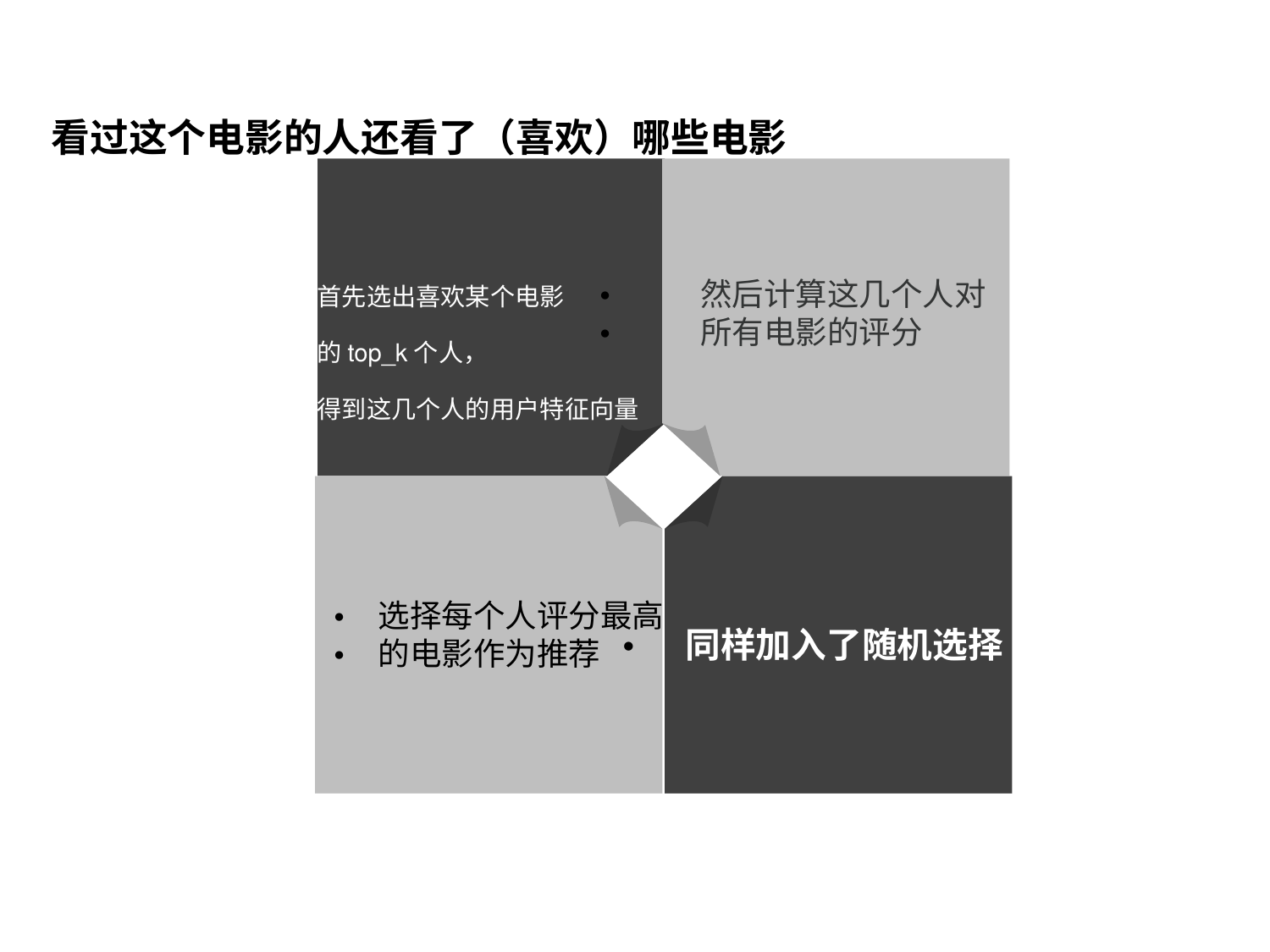

看过这个电影的人还看了（喜欢）哪些电影

首先选出喜欢某个电影
的top_k个人，
得到这几个人的用户特征向量
然后计算这几个人对
所有电影的评分

选择每个人评分最高
的电影作为推荐
同样加入了随机选择